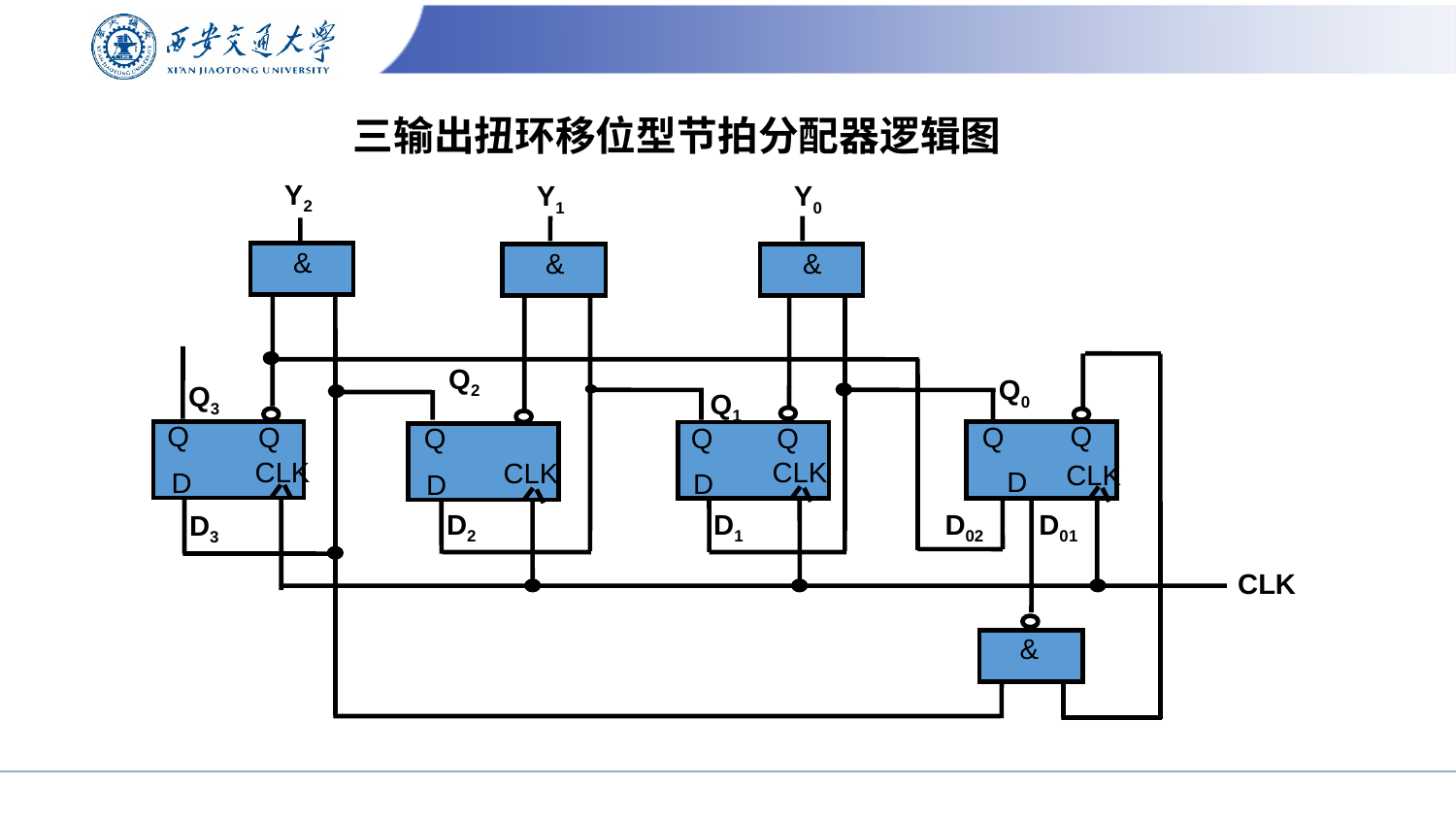

# 三输出扭环移位型节拍分配器逻辑图
Y2
Y1
Y0

&
&
&

Q2

Q0
Q3
Q1

Q
Q
Q
Q
Q
Q
CLK
CLK
CLK
CLK
D
D
D
D

D2
D1
  D02
D01
D3

CLK

 &

Q